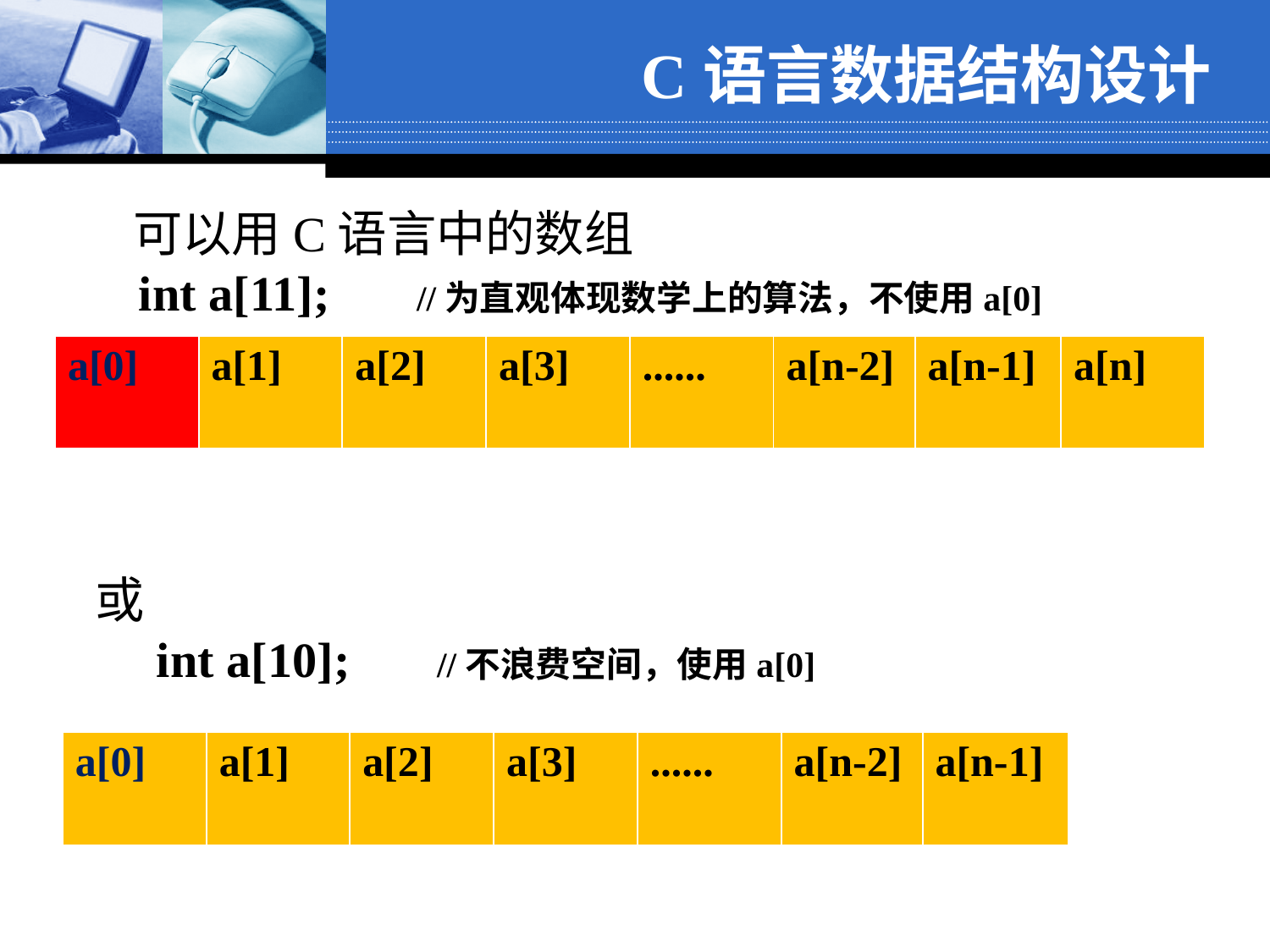

C语言数据结构设计
    可以用C语言中的数组
     int a[11];         //为直观体现数学上的算法，不使用a[0]
| a[0] | a[1] | a[2] | a[3] | ...... | a[n-2] | a[n-1] | a[n] |
| --- | --- | --- | --- | --- | --- | --- | --- |
或
     int a[10];         //不浪费空间，使用a[0]
| a[0] | a[1] | a[2] | a[3] | ...... | a[n-2] | a[n-1] |
| --- | --- | --- | --- | --- | --- | --- |